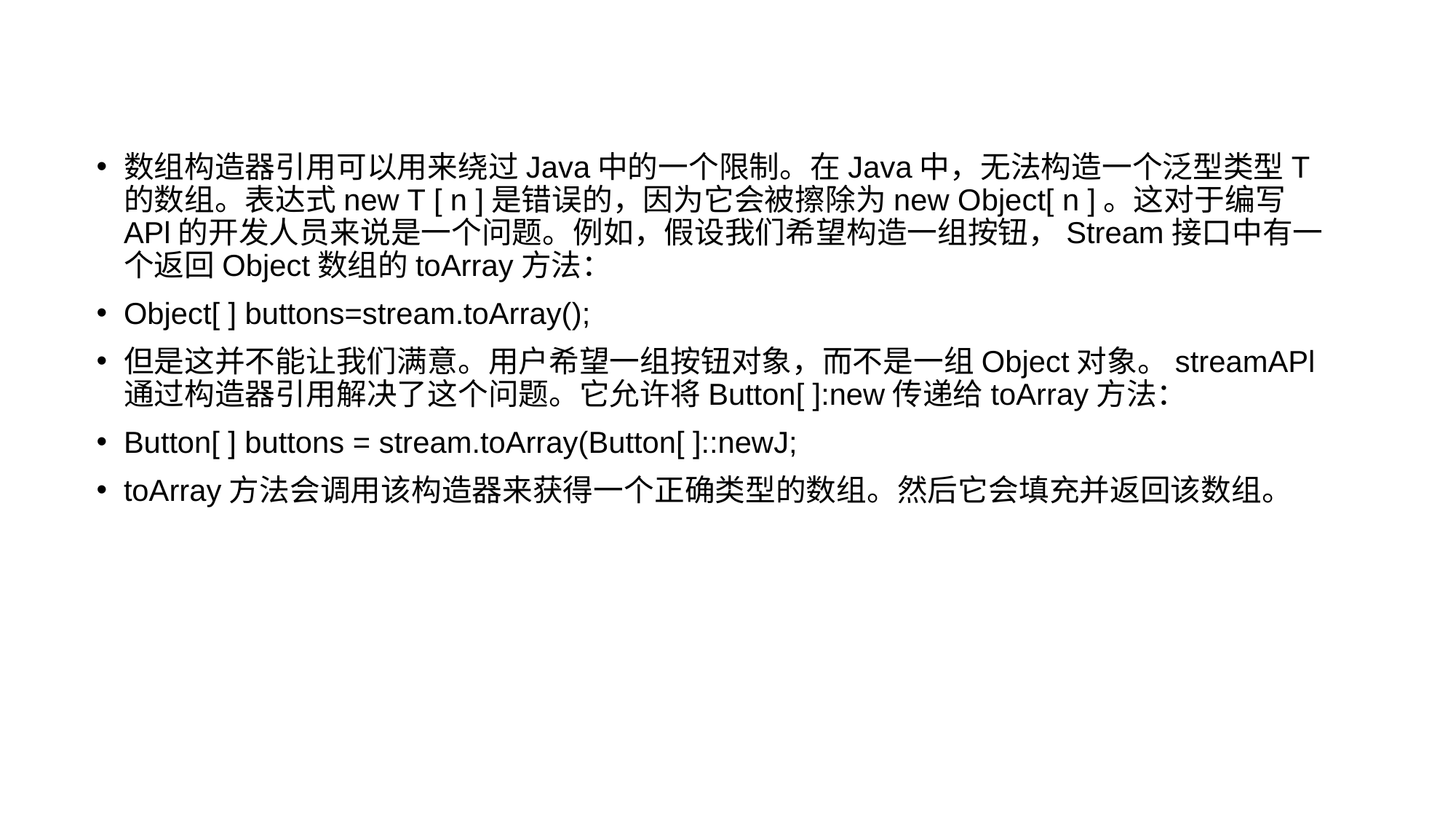

数组构造器引用可以用来绕过Java中的一个限制。在Java中，无法构造一个泛型类型T的数组。表达式new T [ n ]是错误的，因为它会被擦除为new Object[ n ]。这对于编写APl的开发人员来说是一个问题。例如，假设我们希望构造一组按钮，Stream接口中有一个返回Object数组的toArray方法：
Object[ ] buttons=stream.toArray();
但是这并不能让我们满意。用户希望一组按钮对象，而不是一组Object对象。streamAPl通过构造器引用解决了这个问题。它允许将Button[ ]:new传递给toArray方法：
Button[ ] buttons = stream.toArray(Button[ ]::newJ;
toArray方法会调用该构造器来获得一个正确类型的数组。然后它会填充并返回该数组。